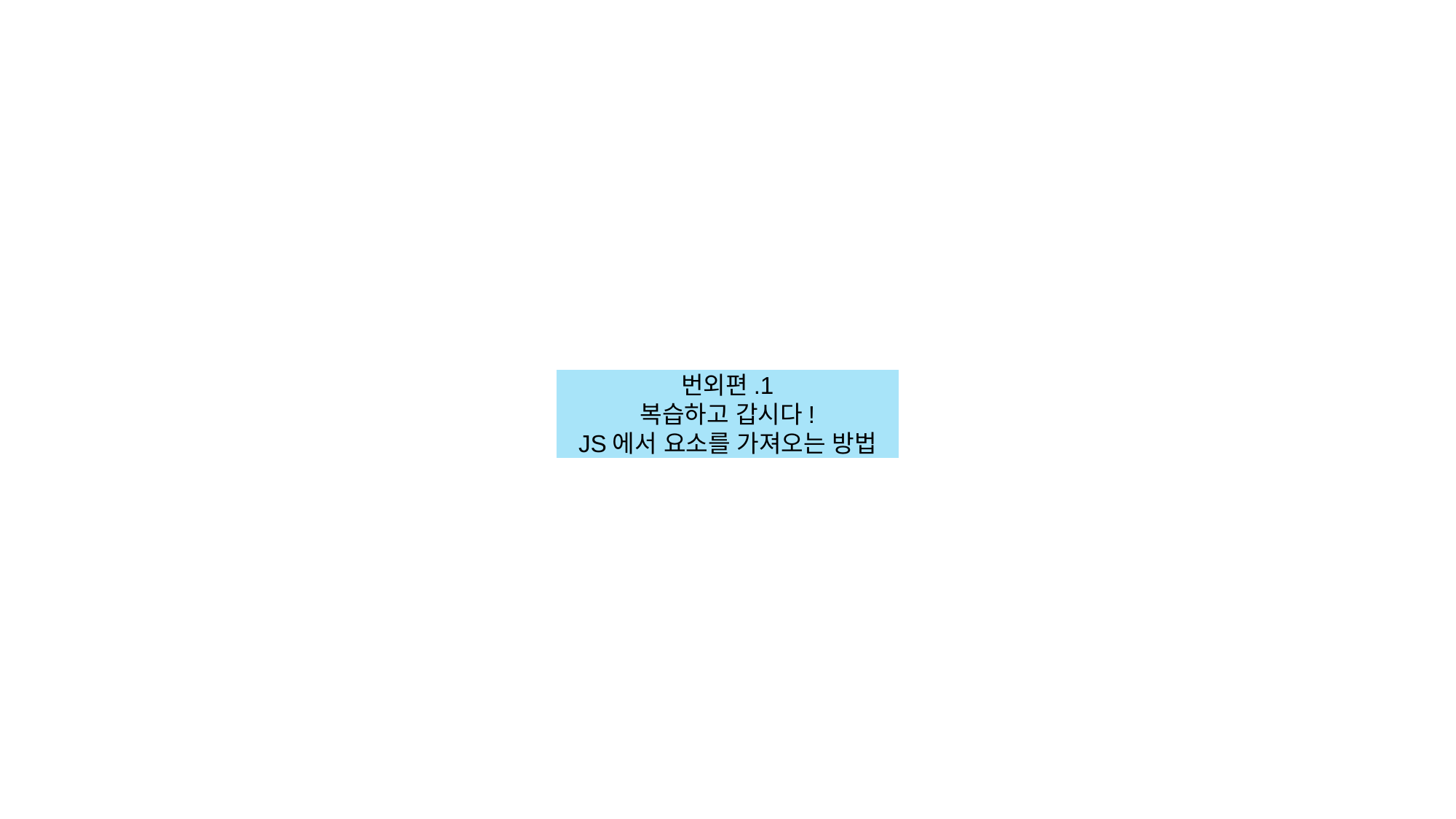

번외편.1
복습하고 갑시다!
JS에서 요소를 가져오는 방법